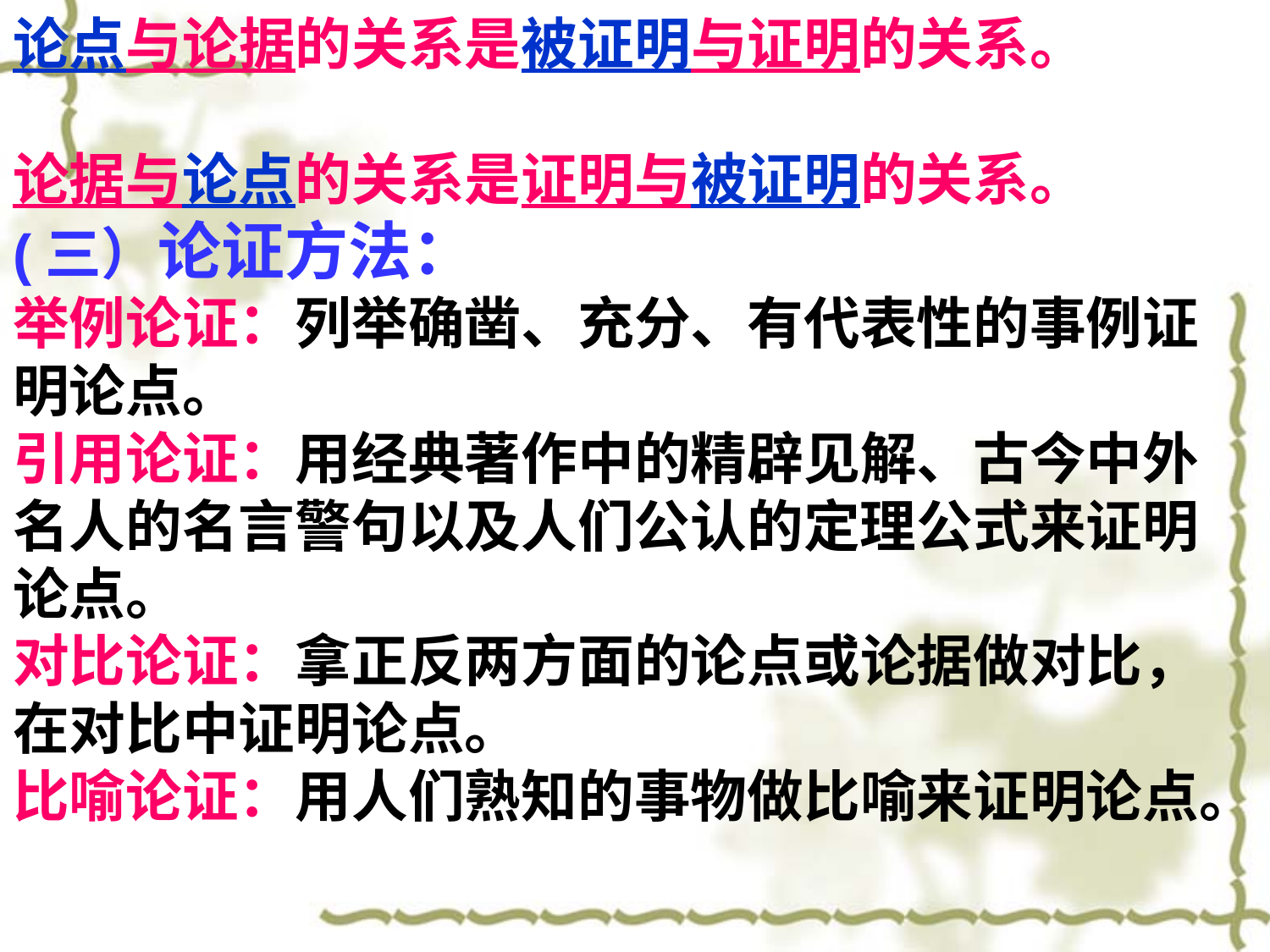

论点与论据的关系是被证明与证明的关系。
论据与论点的关系是证明与被证明的关系。
(三）论证方法：
举例论证：列举确凿、充分、有代表性的事例证明论点。
引用论证：用经典著作中的精辟见解、古今中外名人的名言警句以及人们公认的定理公式来证明论点。
对比论证：拿正反两方面的论点或论据做对比，在对比中证明论点。
比喻论证：用人们熟知的事物做比喻来证明论点。